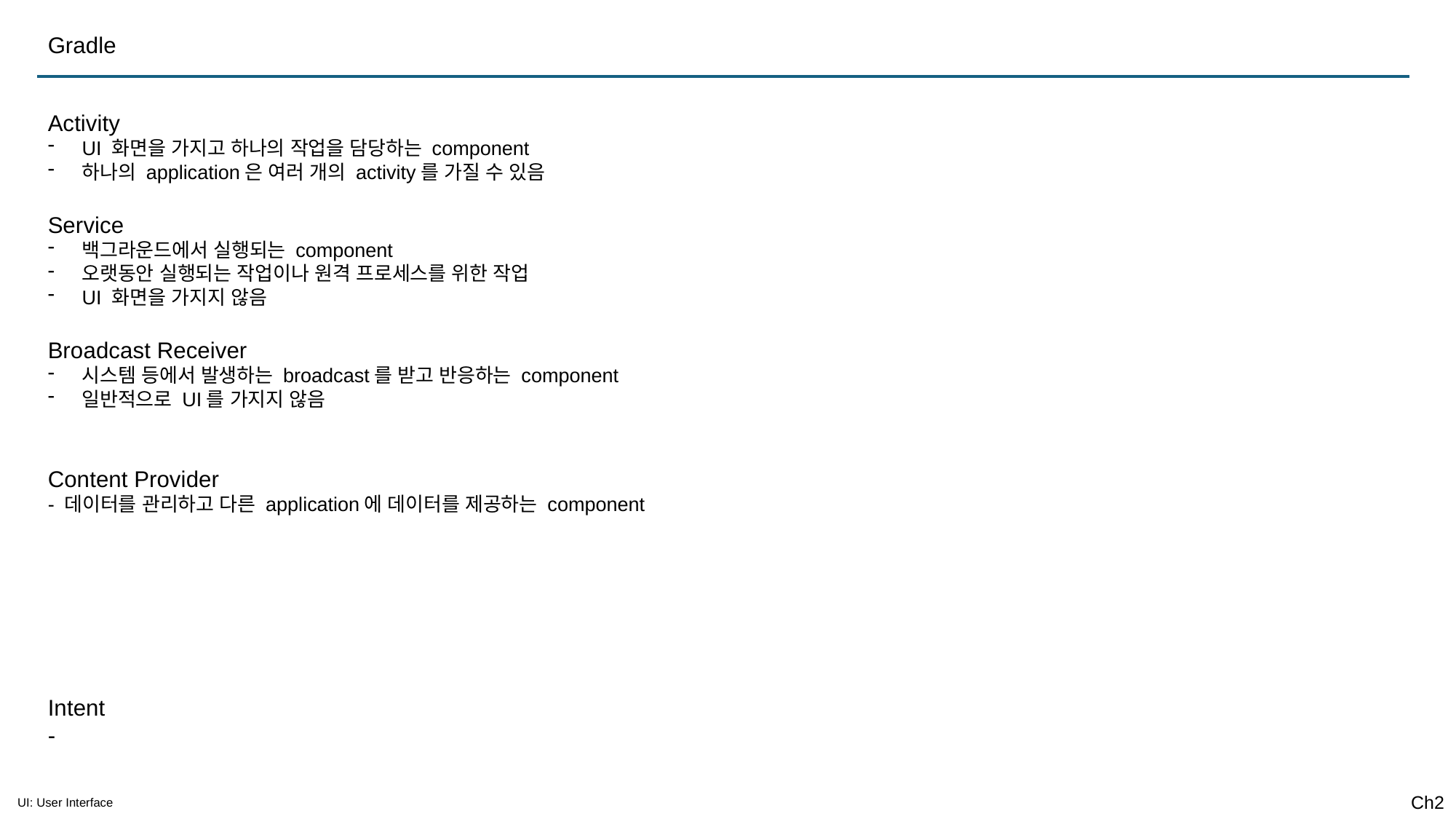

Gradle
Activity
UI 화면을 가지고 하나의 작업을 담당하는 component
하나의 application은 여러 개의 activity를 가질 수 있음

Service
백그라운드에서 실행되는 component
오랫동안 실행되는 작업이나 원격 프로세스를 위한 작업
UI 화면을 가지지 않음

Broadcast Receiver
시스템 등에서 발생하는 broadcast를 받고 반응하는 component
일반적으로 UI를 가지지 않음

Content Provider
- 데이터를 관리하고 다른 application에 데이터를 제공하는 component
Intent
-
Ch2
UI: User Interface